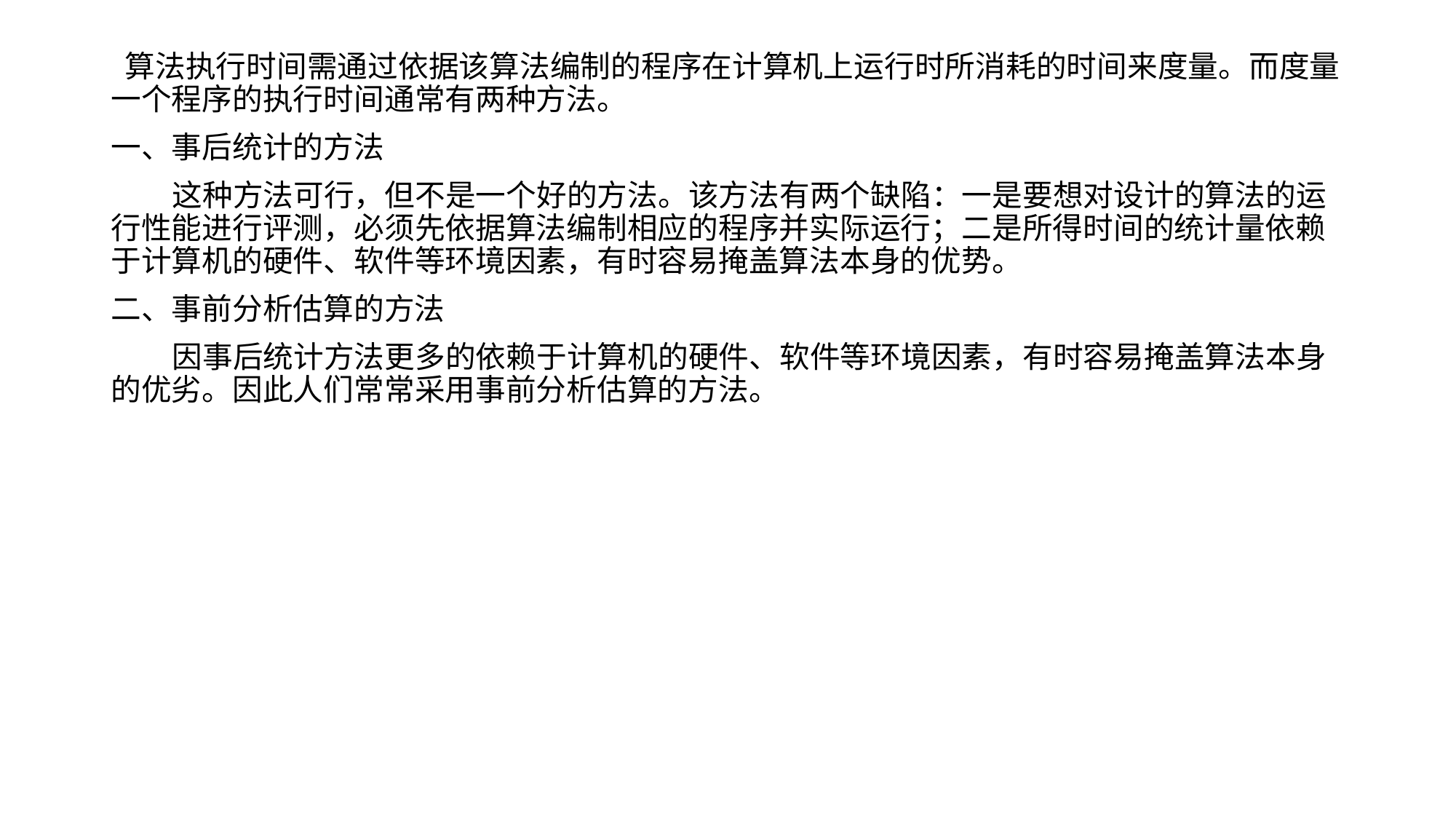

算法执行时间需通过依据该算法编制的程序在计算机上运行时所消耗的时间来度量。而度量一个程序的执行时间通常有两种方法。
一、事后统计的方法
        这种方法可行，但不是一个好的方法。该方法有两个缺陷：一是要想对设计的算法的运行性能进行评测，必须先依据算法编制相应的程序并实际运行；二是所得时间的统计量依赖于计算机的硬件、软件等环境因素，有时容易掩盖算法本身的优势。
二、事前分析估算的方法
        因事后统计方法更多的依赖于计算机的硬件、软件等环境因素，有时容易掩盖算法本身的优劣。因此人们常常采用事前分析估算的方法。